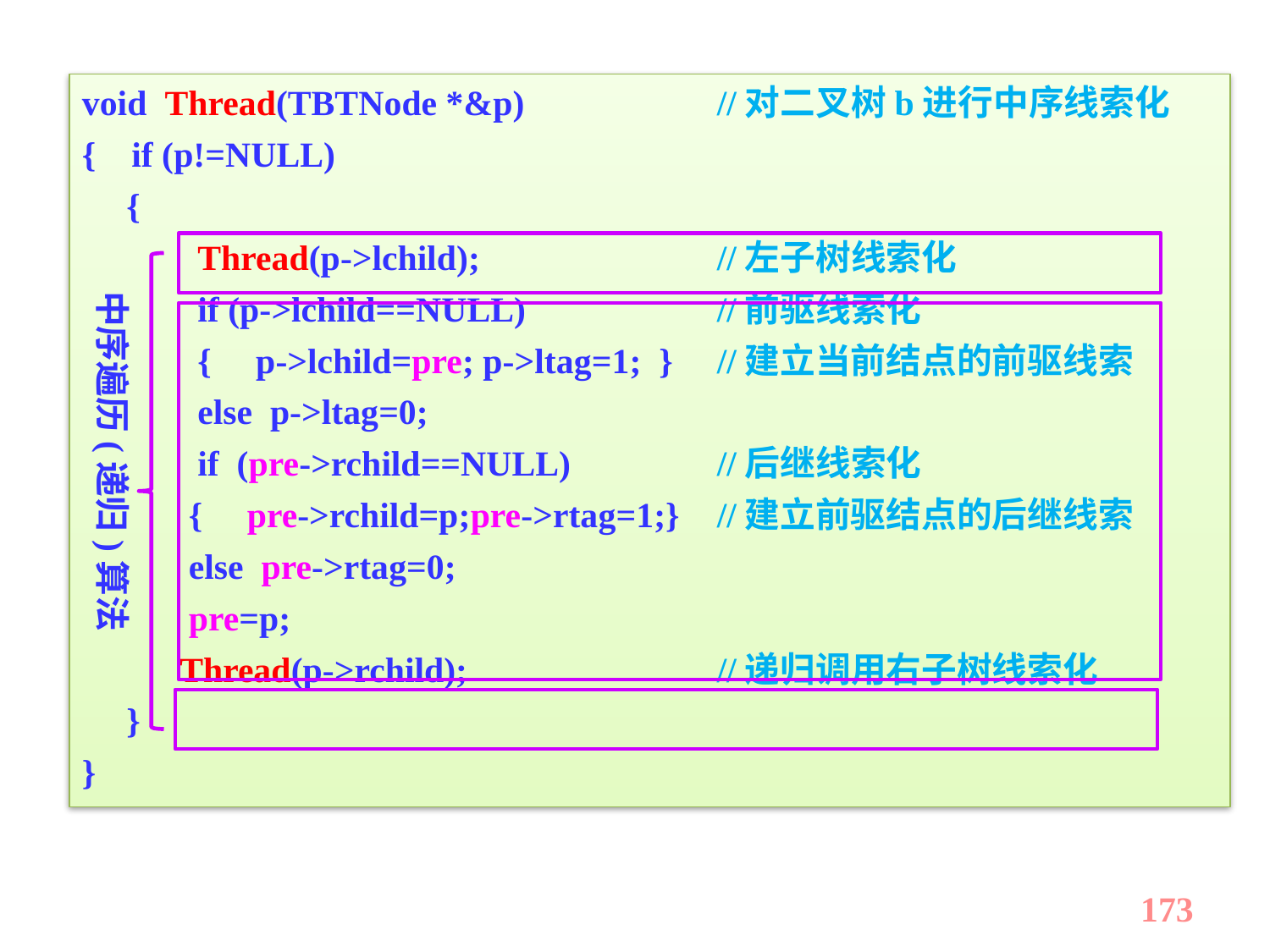

void  Thread(TBTNode *&p)    		//对二叉树b进行中序线索化
{    if (p!=NULL)
     {
             Thread(p->lchild);           		//左子树线索化
             if (p->lchild==NULL)          	//前驱线索化
             {     p->lchild=pre; p->ltag=1;  }	//建立当前结点的前驱线索
             else  p->ltag=0;
             if  (pre->rchild==NULL)	     	//后继线索化
            {     pre->rchild=p;pre->rtag=1;}	//建立前驱结点的后继线索
            else  pre->rtag=0;
            pre=p;
           Thread(p->rchild);  		//递归调用右子树线索化
     }
}

中序遍历(递归)算法

173